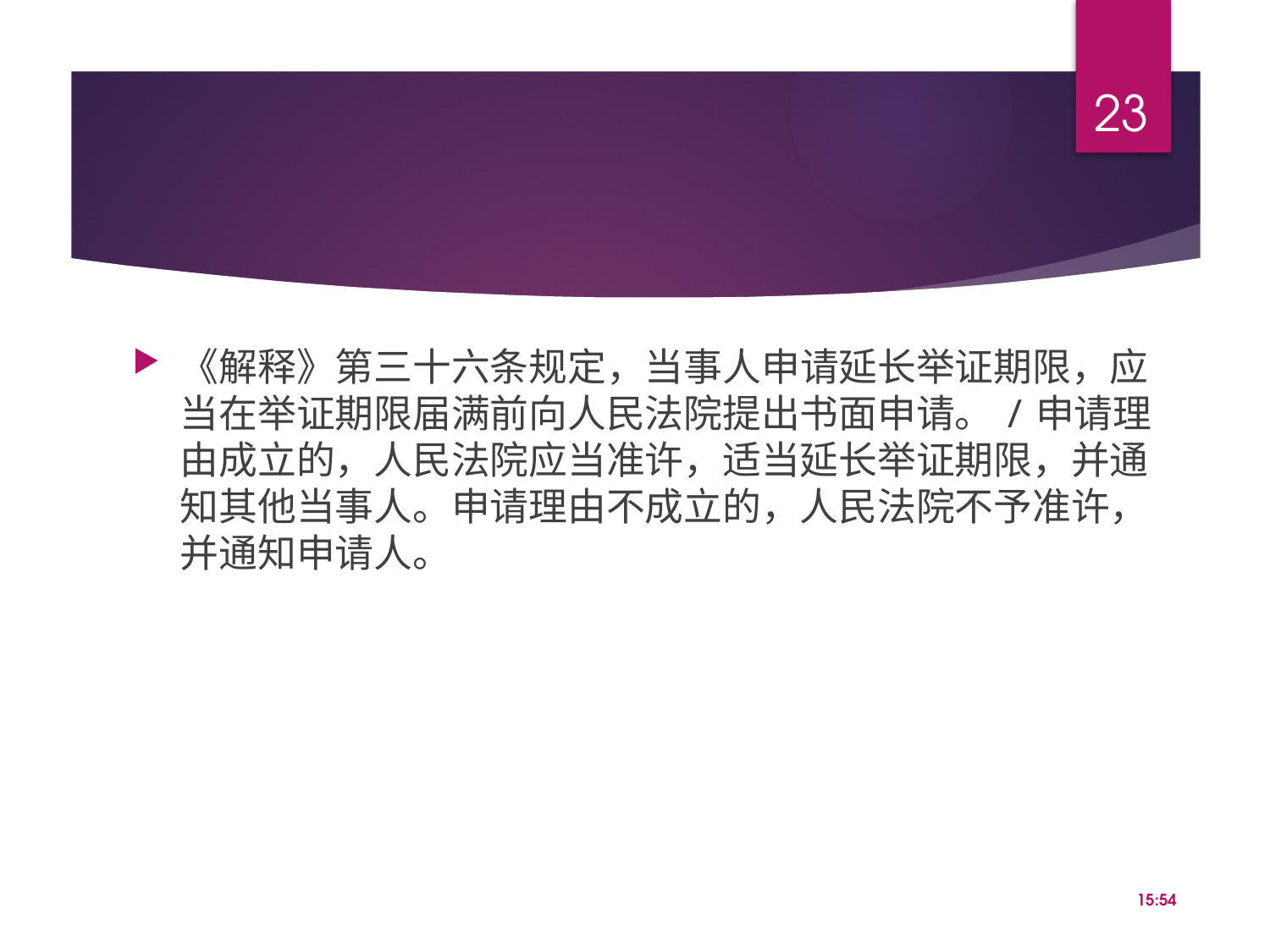

23
#
《解释》第三十六条规定，当事人申请延长举证期限，应当在举证期限届满前向人民法院提出书面申请。/申请理由成立的，人民法院应当准许，适当延长举证期限，并通知其他当事人。申请理由不成立的，人民法院不予准许，并通知申请人。

15:54